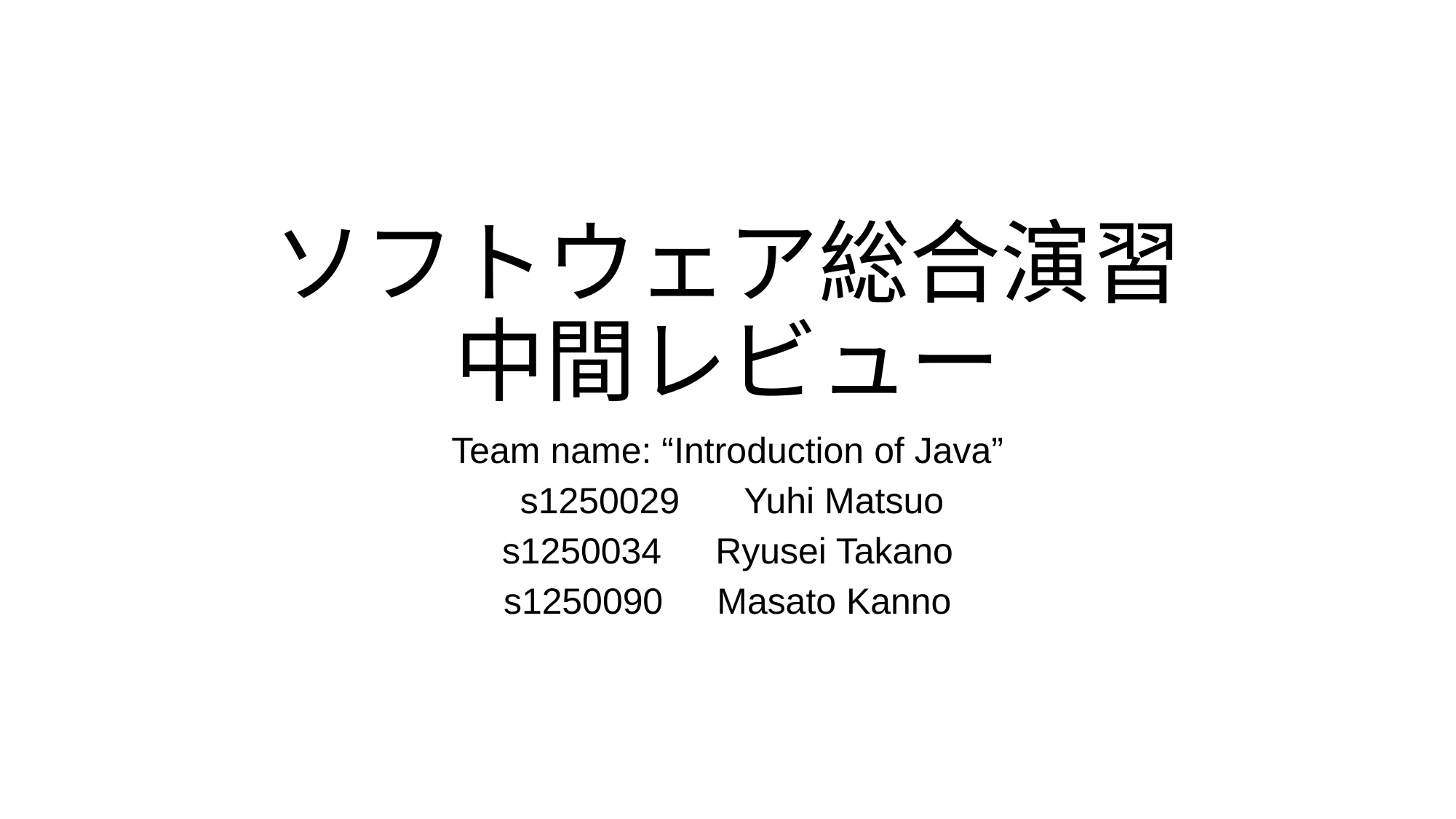

# ソフトウェア総合演習 中間レビュー
Team name: “Introduction of Java”
s1250029 　Yuhi Matsuo
s1250034　Ryusei Takano
s1250090　Masato Kanno